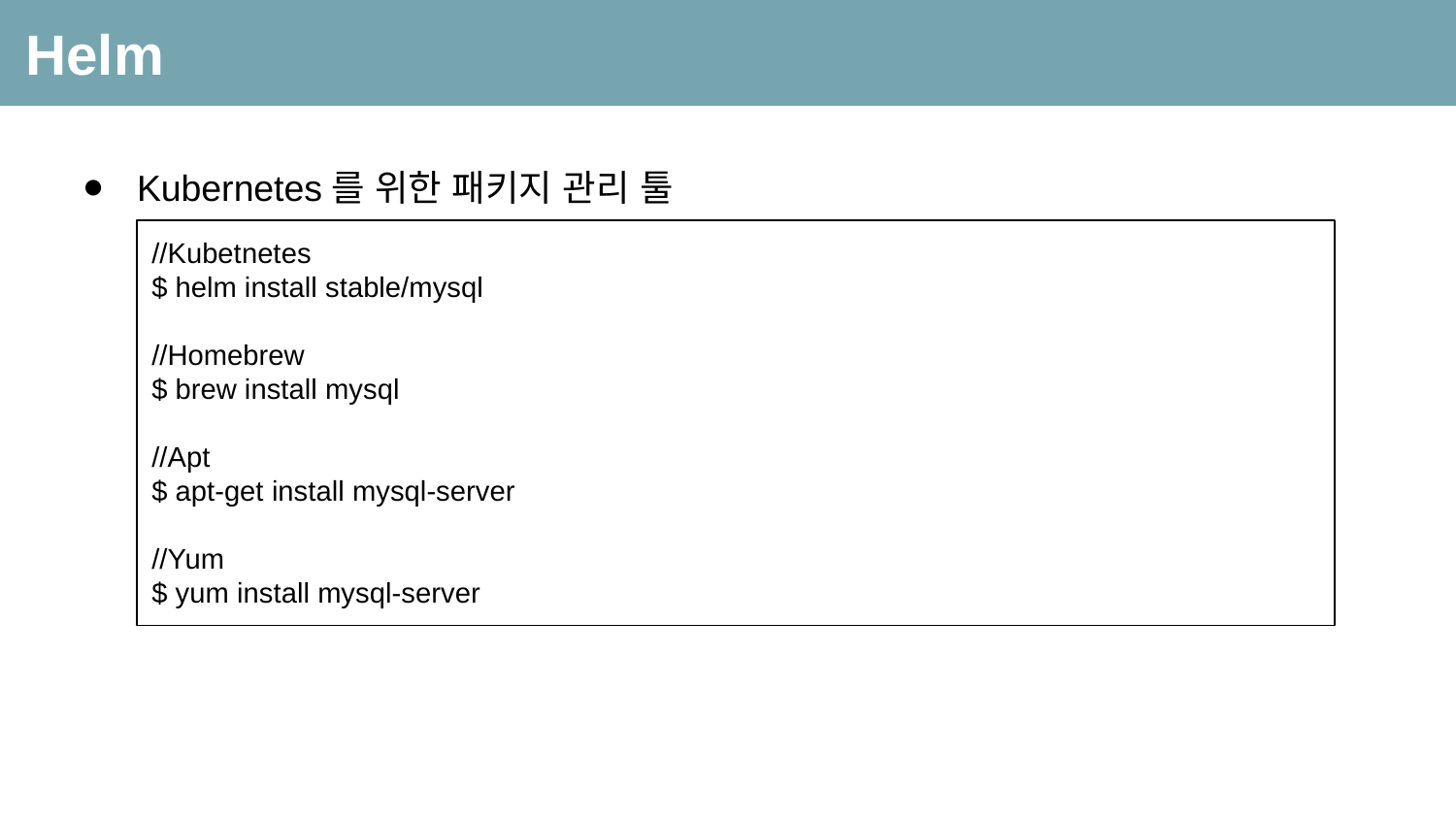

Helm
Kubernetes를 위한 패키지 관리 툴
//Kubetnetes
$ helm install stable/mysql

//Homebrew
$ brew install mysql

//Apt
$ apt-get install mysql-server

//Yum
$ yum install mysql-server